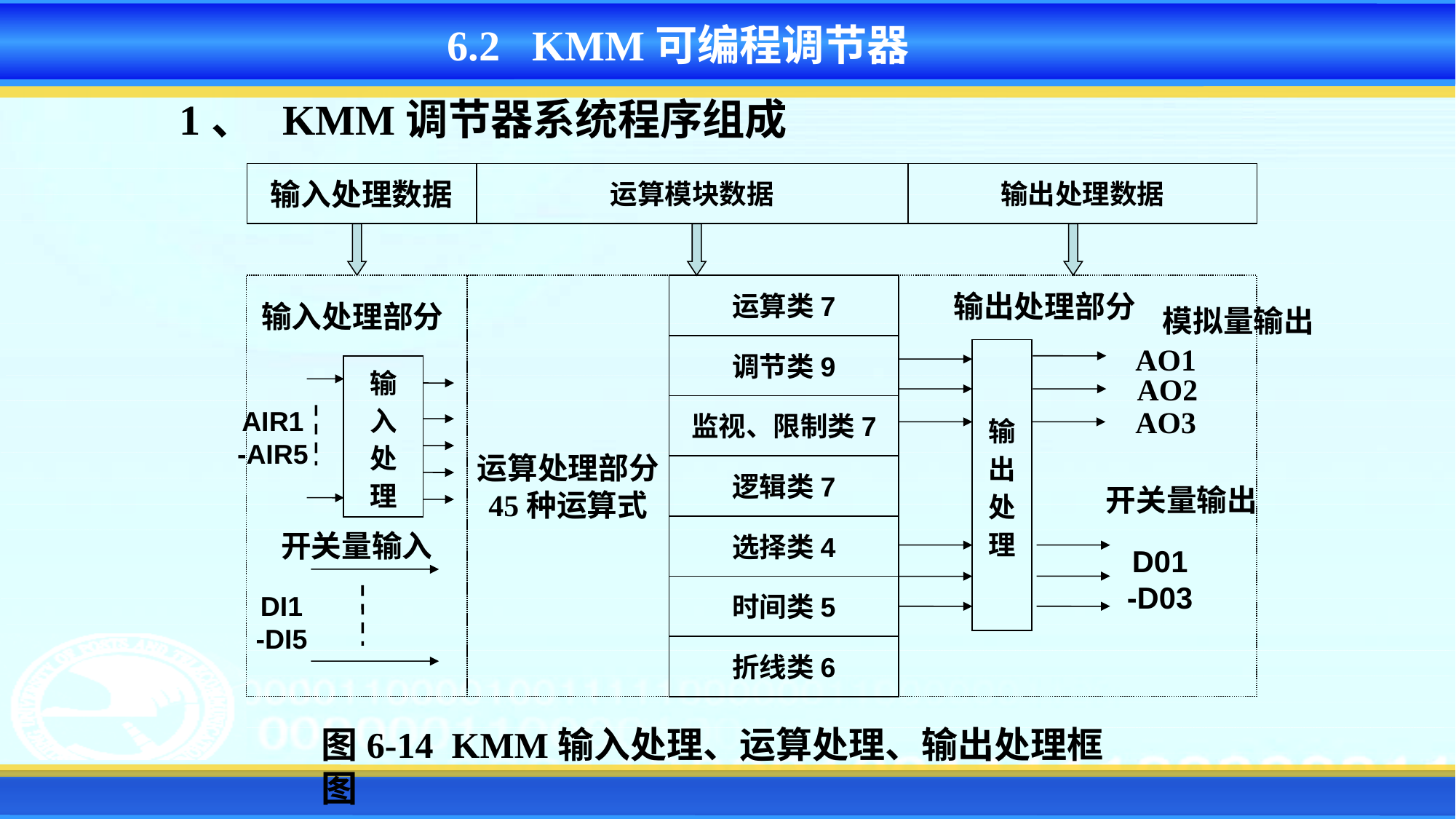

6.2   KMM可编程调节器
1、  KMM调节器系统程序组成
输入处理数据
运算模块数据
输出处理数据

输入处理部分
输
入
处
理
AIR1
-AIR5

开关量输入
DI1
-DI5

运算处理部分
45种运算式
运算类7

输出处理部分
模拟量输出
调节类9
AO1
输
出
处
理

监视、限制类7
AO3

逻辑类7
开关量输出
选择类4

时间类5

折线类6
AO2
D01
-D03
图6-14  KMM输入处理、运算处理、输出处理框图